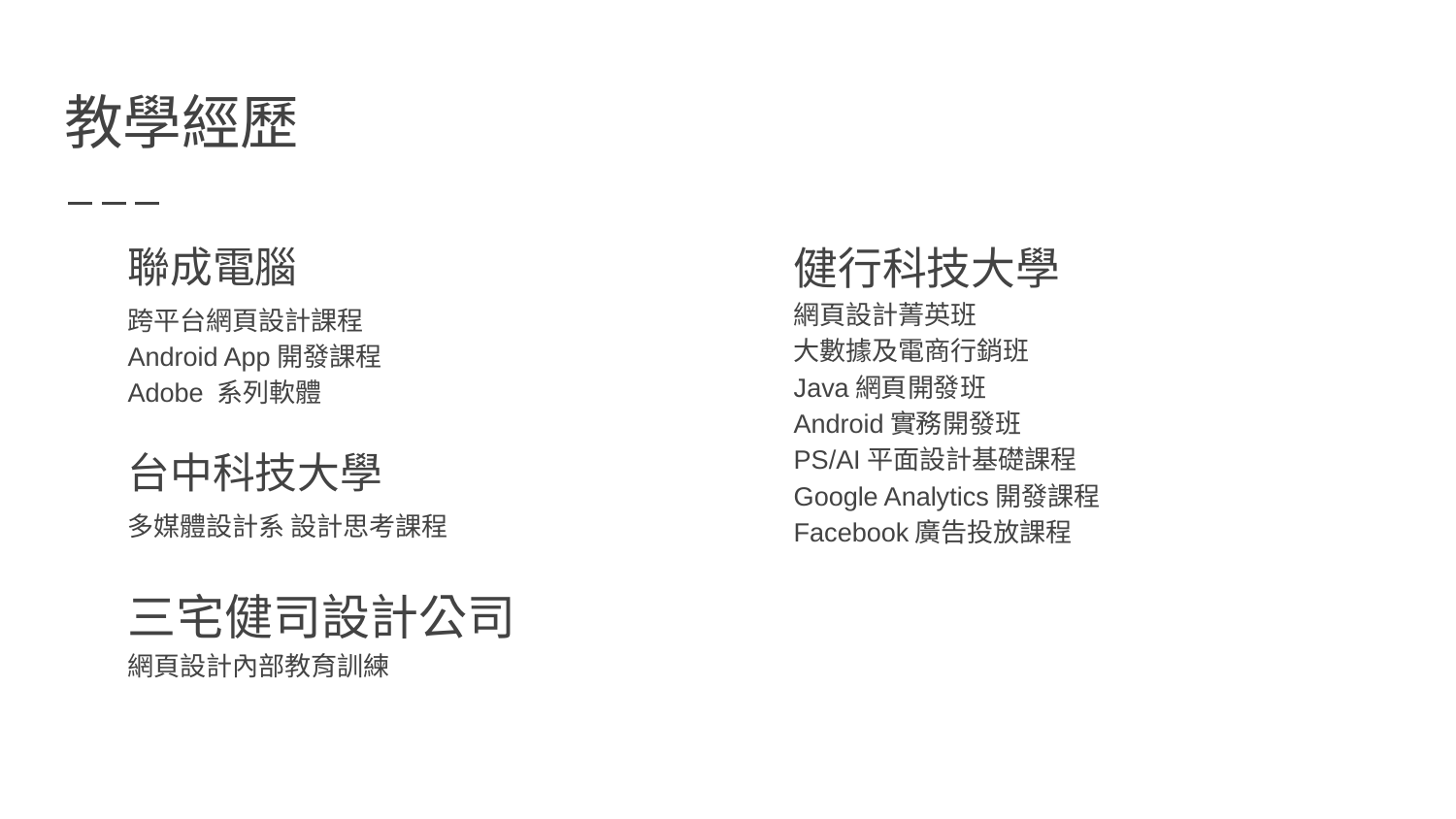

# 教學經歷
聯成電腦

跨平台網頁設計課程
Android App開發課程
Adobe 系列軟體

台中科技大學

多媒體設計系 設計思考課程
三宅健司設計公司
網頁設計內部教育訓練

健行科技大學
網頁設計菁英班
大數據及電商行銷班
Java網頁開發班
Android實務開發班
PS/AI平面設計基礎課程
Google Analytics開發課程
Facebook廣告投放課程